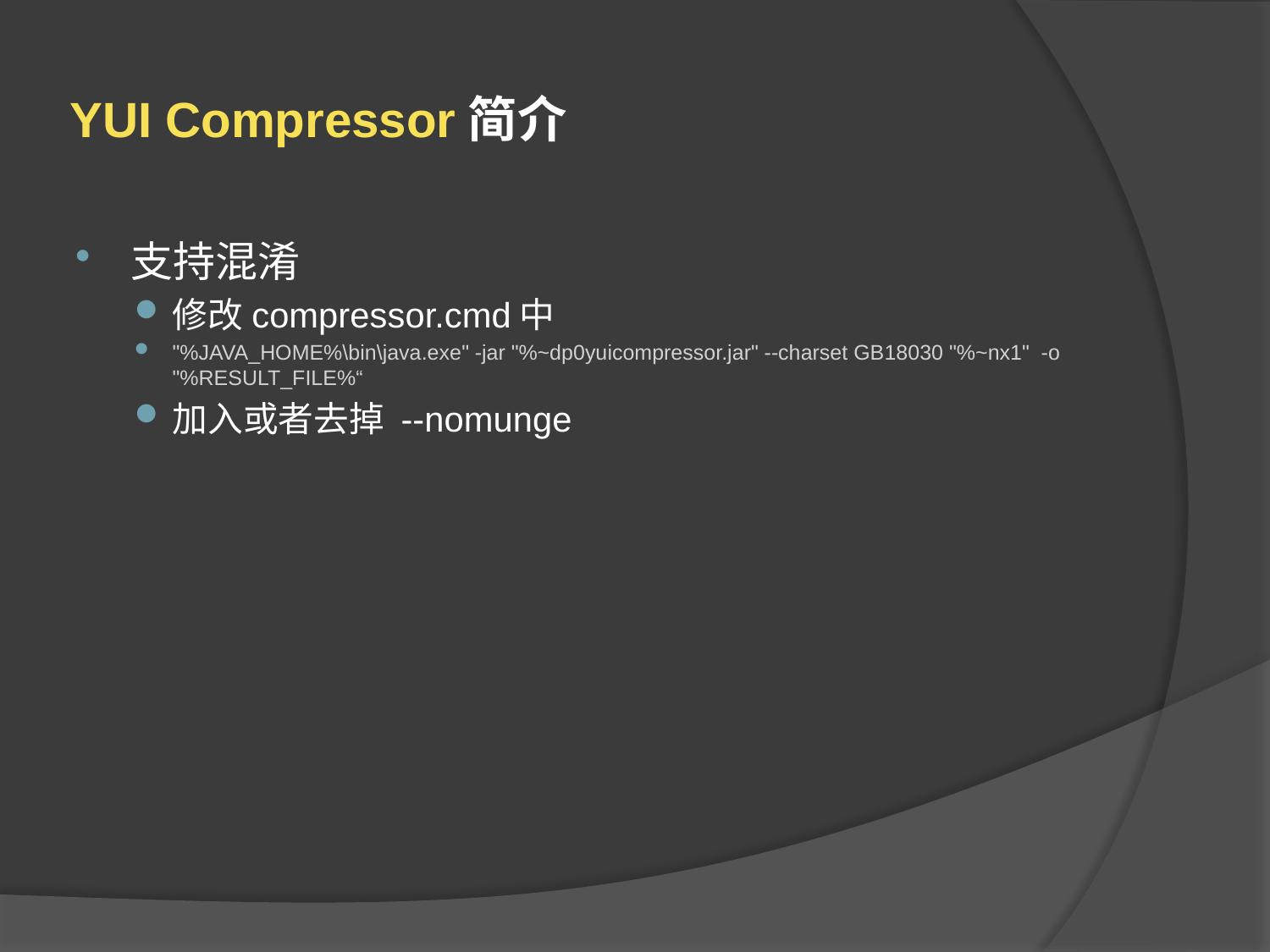

# YUI Compressor简介
支持混淆
修改compressor.cmd中
"%JAVA_HOME%\bin\java.exe" -jar "%~dp0yuicompressor.jar" --charset GB18030 "%~nx1"  -o "%RESULT_FILE%“
加入或者去掉 --nomunge